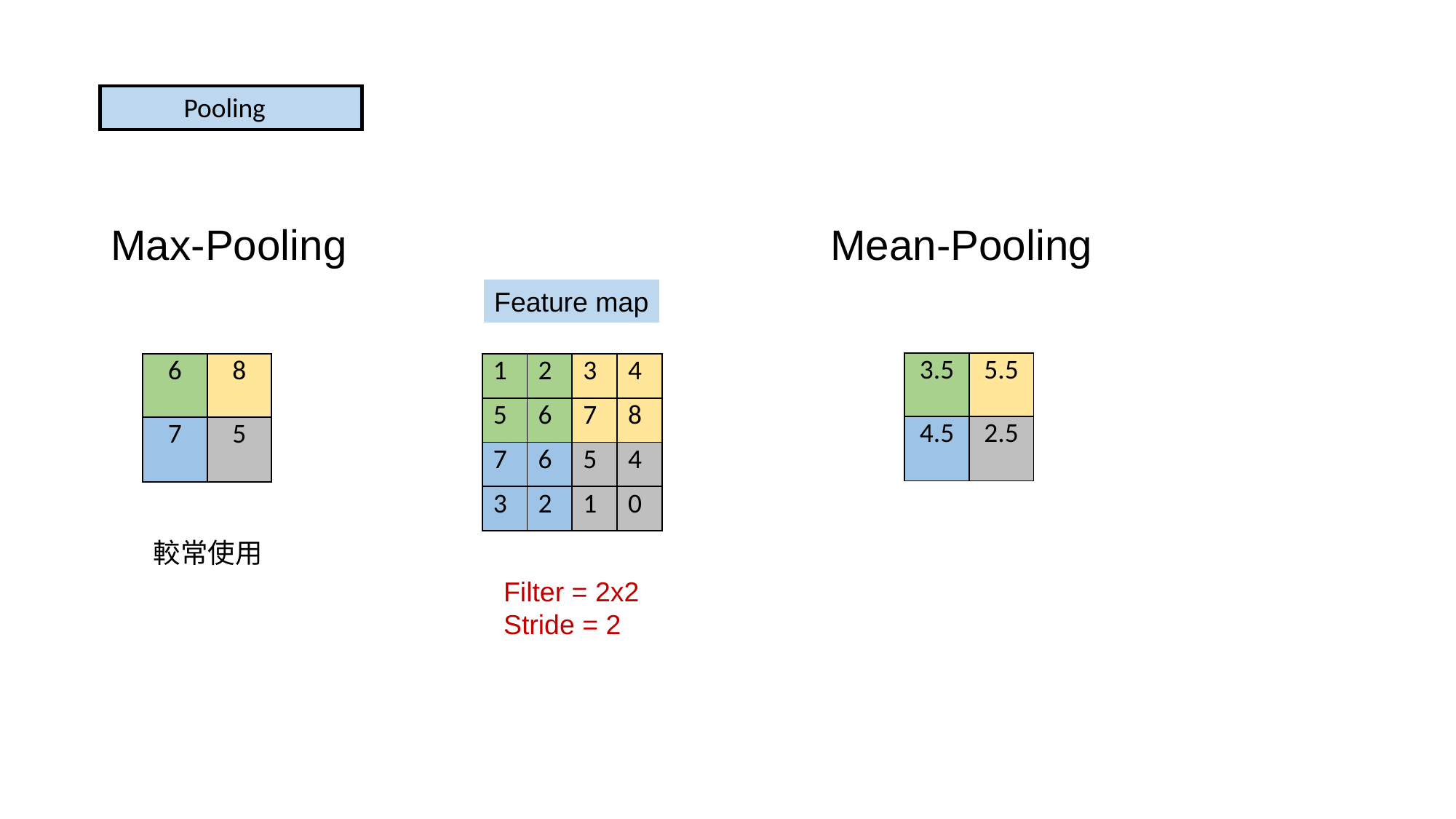

#
Pooling

Max-Pooling                                                 Mean-Pooling

Feature map
| 3.5 | 5.5 |
| --- | --- |
| 4.5 | 2.5 |
| 6 | 8 |
| --- | --- |
| 7 | 5 |
| 1 | 2 | 3 | 4 |
| --- | --- | --- | --- |
| 5 | 6 | 7 | 8 |
| 7 | 6 | 5 | 4 |
| 3 | 2 | 1 | 0 |
較常使用
Filter = 2x2
Stride = 2